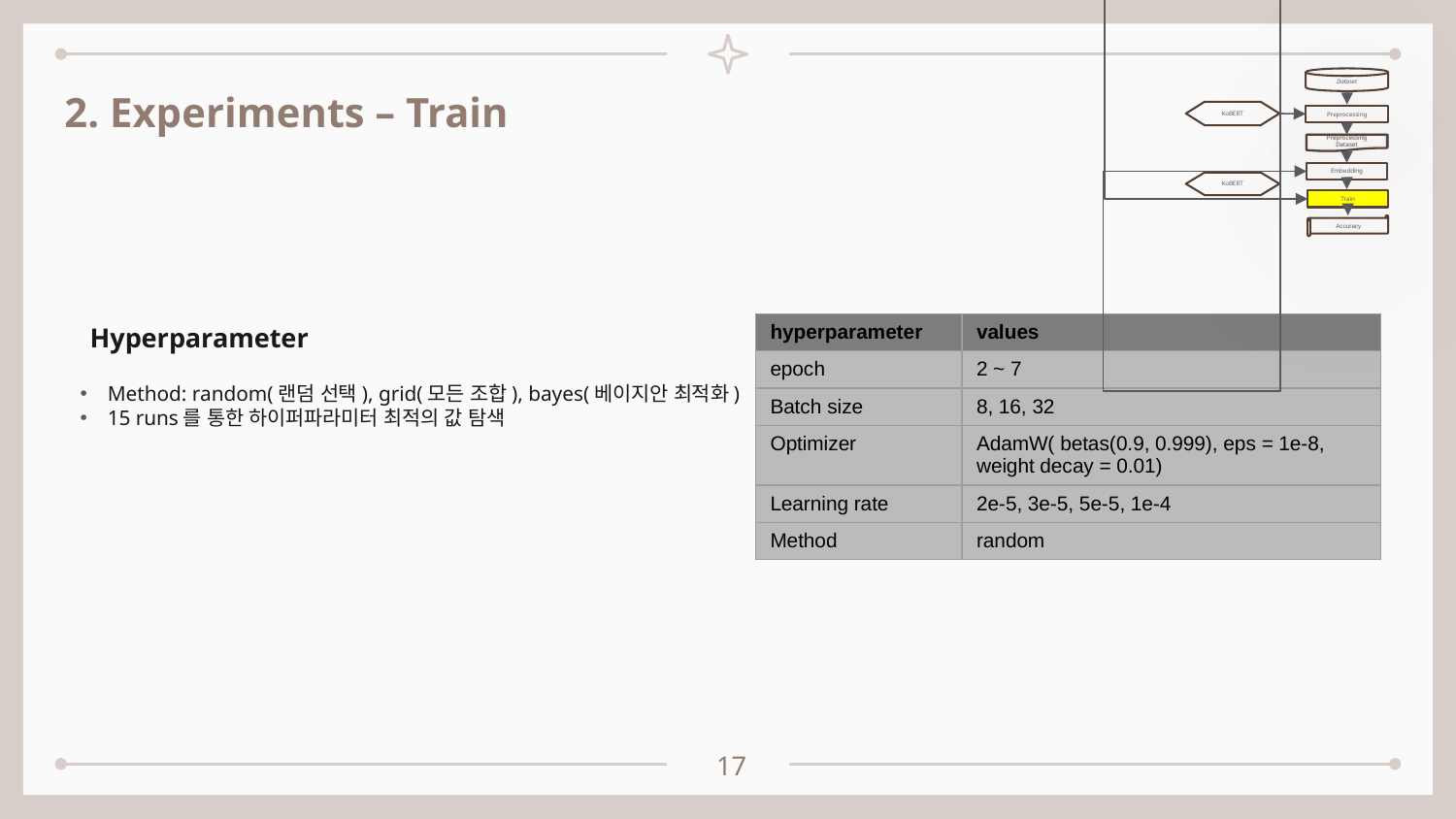

Dataset
2. Experiments – Train
KoBERT
Preprocessing
Preprocessing
Dataset
Embedding
KoBERT
Train
Accuracy
Hyperparameter
| hyperparameter | values |
| --- | --- |
| epoch | 2 ~ 7 |
| Batch size | 8, 16, 32 |
| Optimizer | AdamW( betas(0.9, 0.999), eps = 1e-8, weight decay = 0.01) |
| Learning rate | 2e-5, 3e-5, 5e-5, 1e-4 |
| Method | random |
Method: random(랜덤 선택), grid(모든 조합), bayes(베이지안 최적화)
15 runs를 통한 하이퍼파라미터 최적의 값 탐색
17